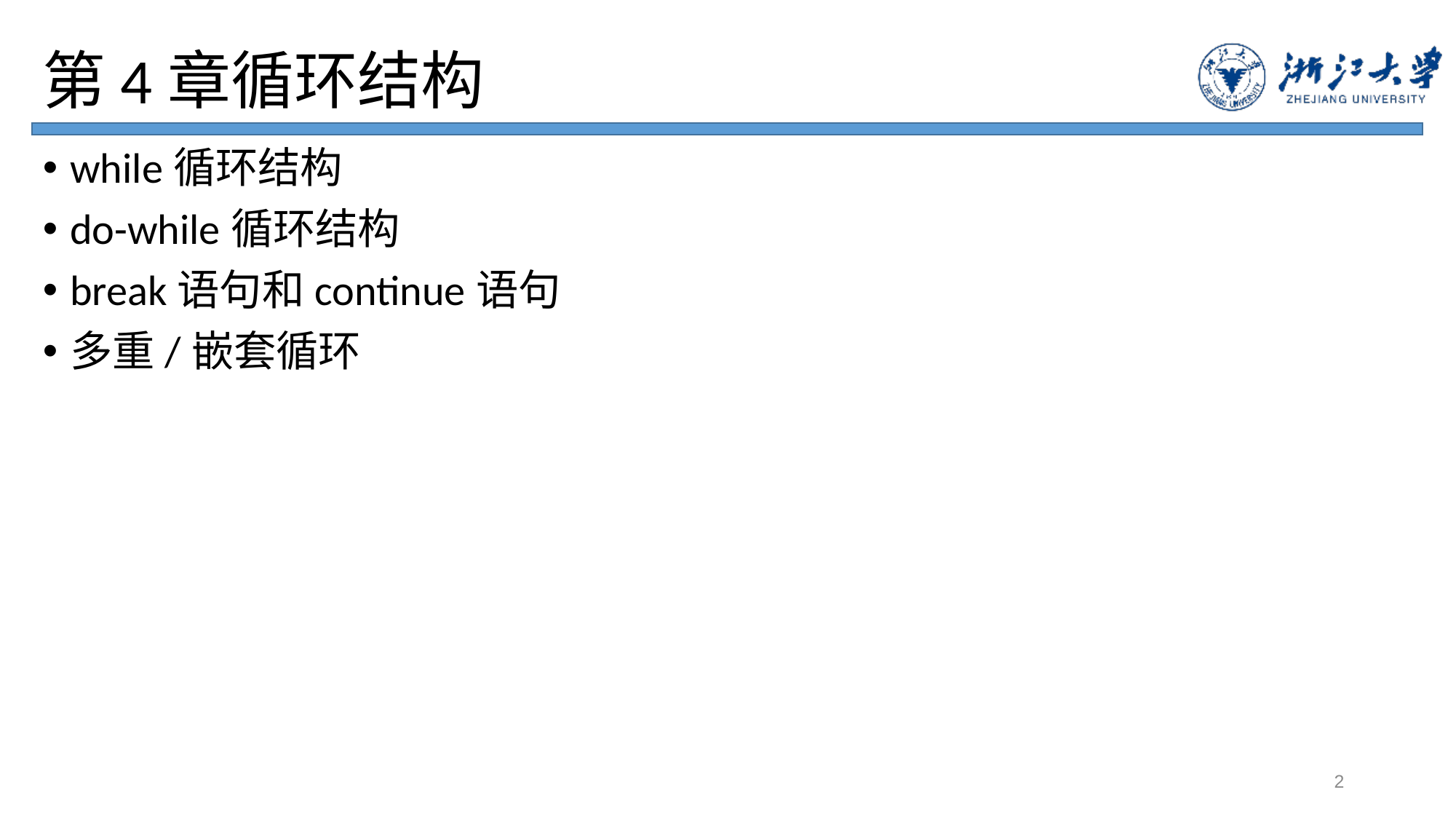

# 第4章循环结构
while循环结构
do-while循环结构
break语句和continue语句
多重/嵌套循环
2